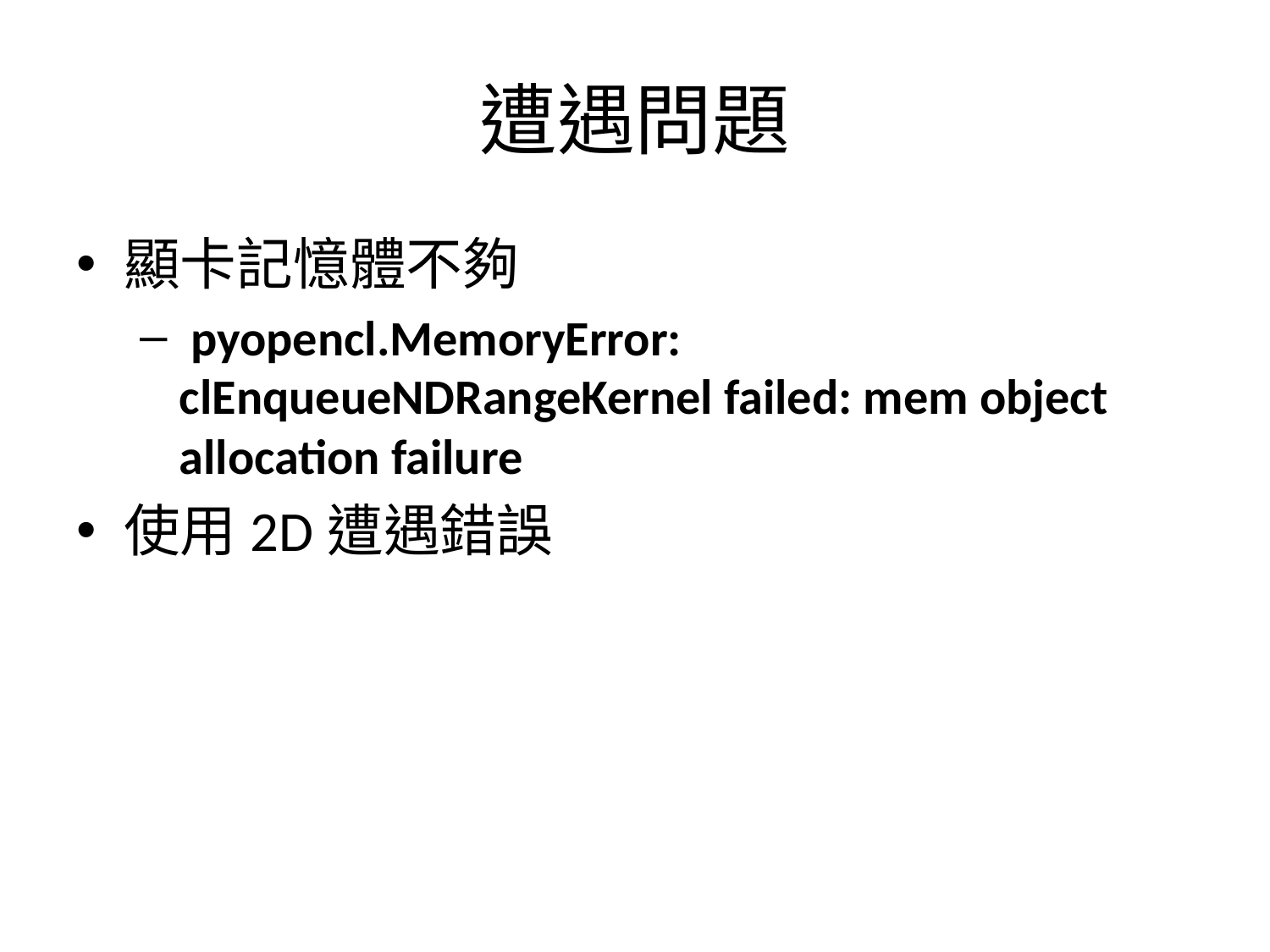

# 遭遇問題
顯卡記憶體不夠
 pyopencl.MemoryError: clEnqueueNDRangeKernel failed: mem object allocation failure
使用2D遭遇錯誤